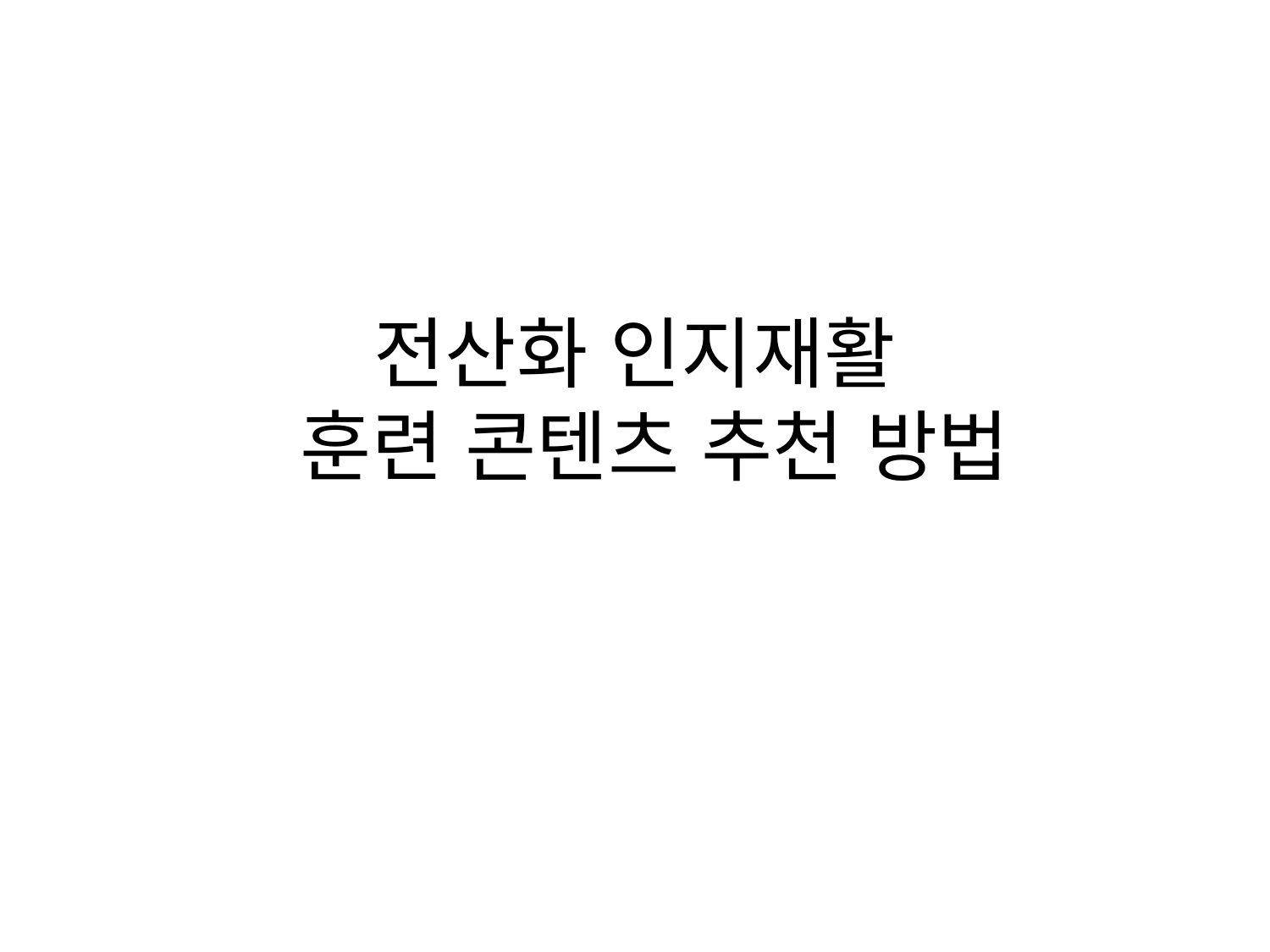

# 전산화 인지재활
 훈련 콘텐츠 추천 방법